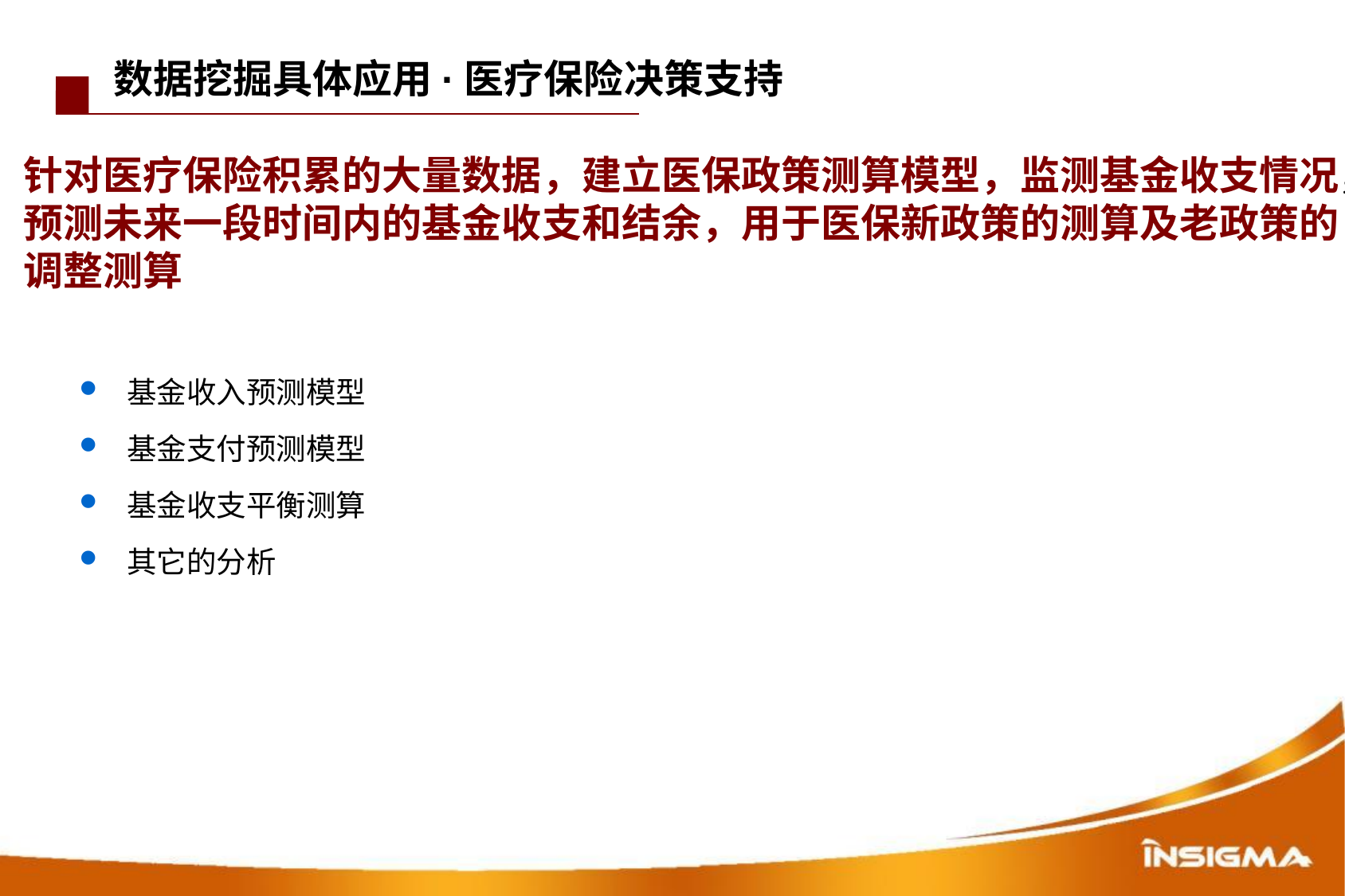

数据挖掘具体应用·医疗保险决策支持

针对医疗保险积累的大量数据，建立医保政策测算模型，监测基金收支情况，
预测未来一段时间内的基金收支和结余，用于医保新政策的测算及老政策的
调整测算
基金收入预测模型
基金支付预测模型
基金收支平衡测算
其它的分析